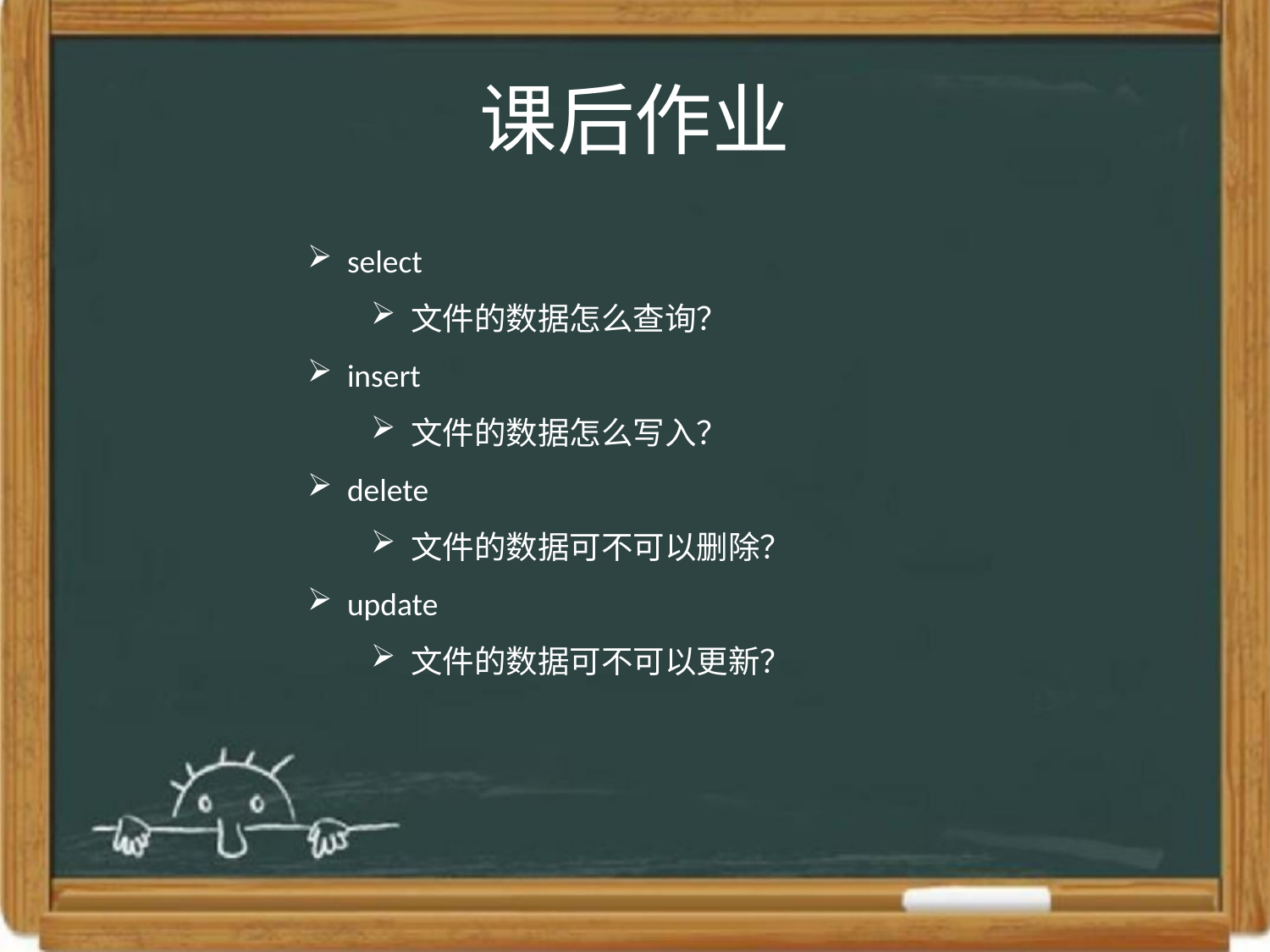

# 课后作业
select
文件的数据怎么查询？
insert
文件的数据怎么写入？
delete
文件的数据可不可以删除？
update
文件的数据可不可以更新？